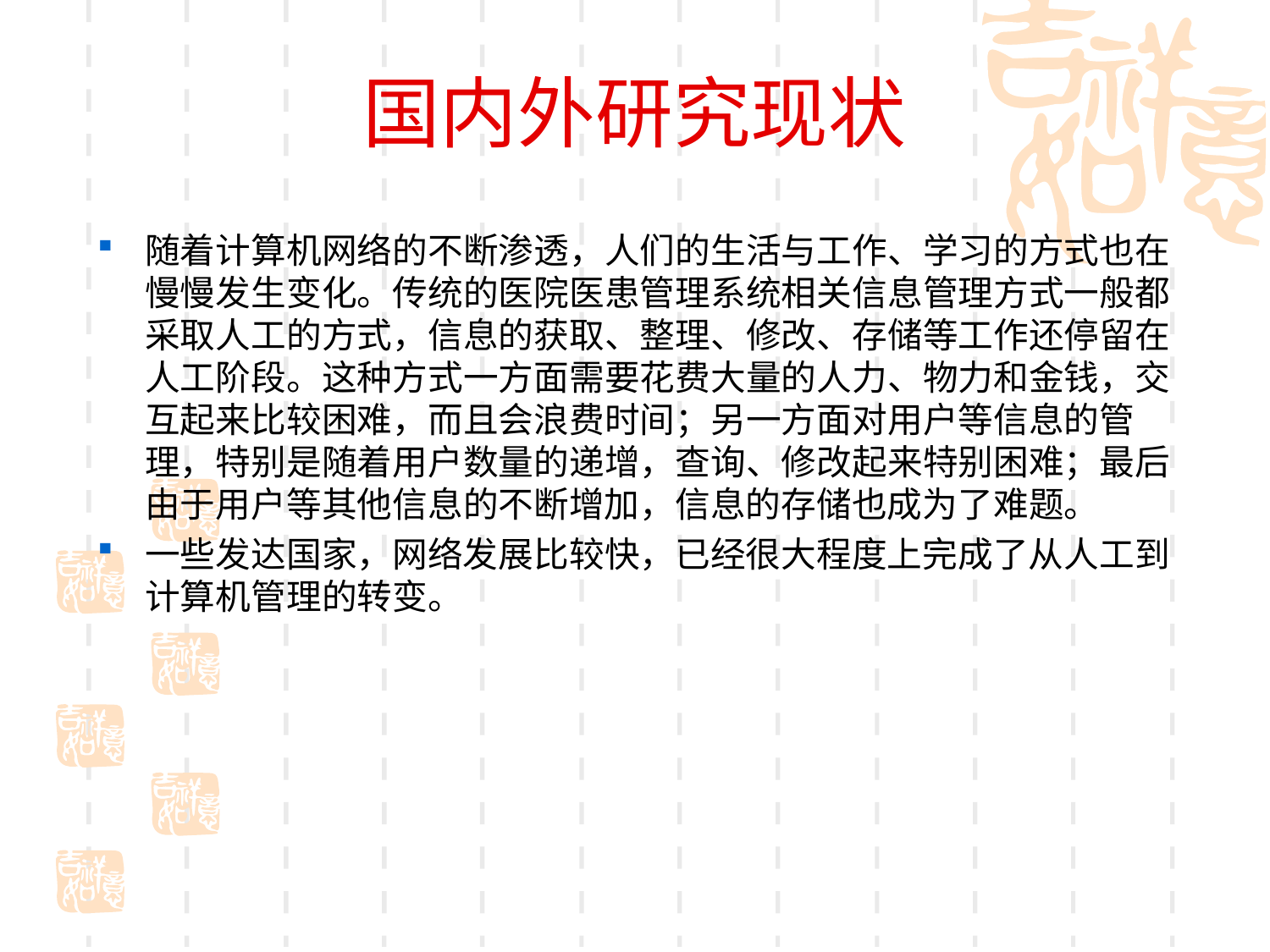

# 国内外研究现状
随着计算机网络的不断渗透，人们的生活与工作、学习的方式也在慢慢发生变化。传统的医院医患管理系统相关信息管理方式一般都采取人工的方式，信息的获取、整理、修改、存储等工作还停留在人工阶段。这种方式一方面需要花费大量的人力、物力和金钱，交互起来比较困难，而且会浪费时间；另一方面对用户等信息的管理，特别是随着用户数量的递增，查询、修改起来特别困难；最后由于用户等其他信息的不断增加，信息的存储也成为了难题。
一些发达国家，网络发展比较快，已经很大程度上完成了从人工到计算机管理的转变。